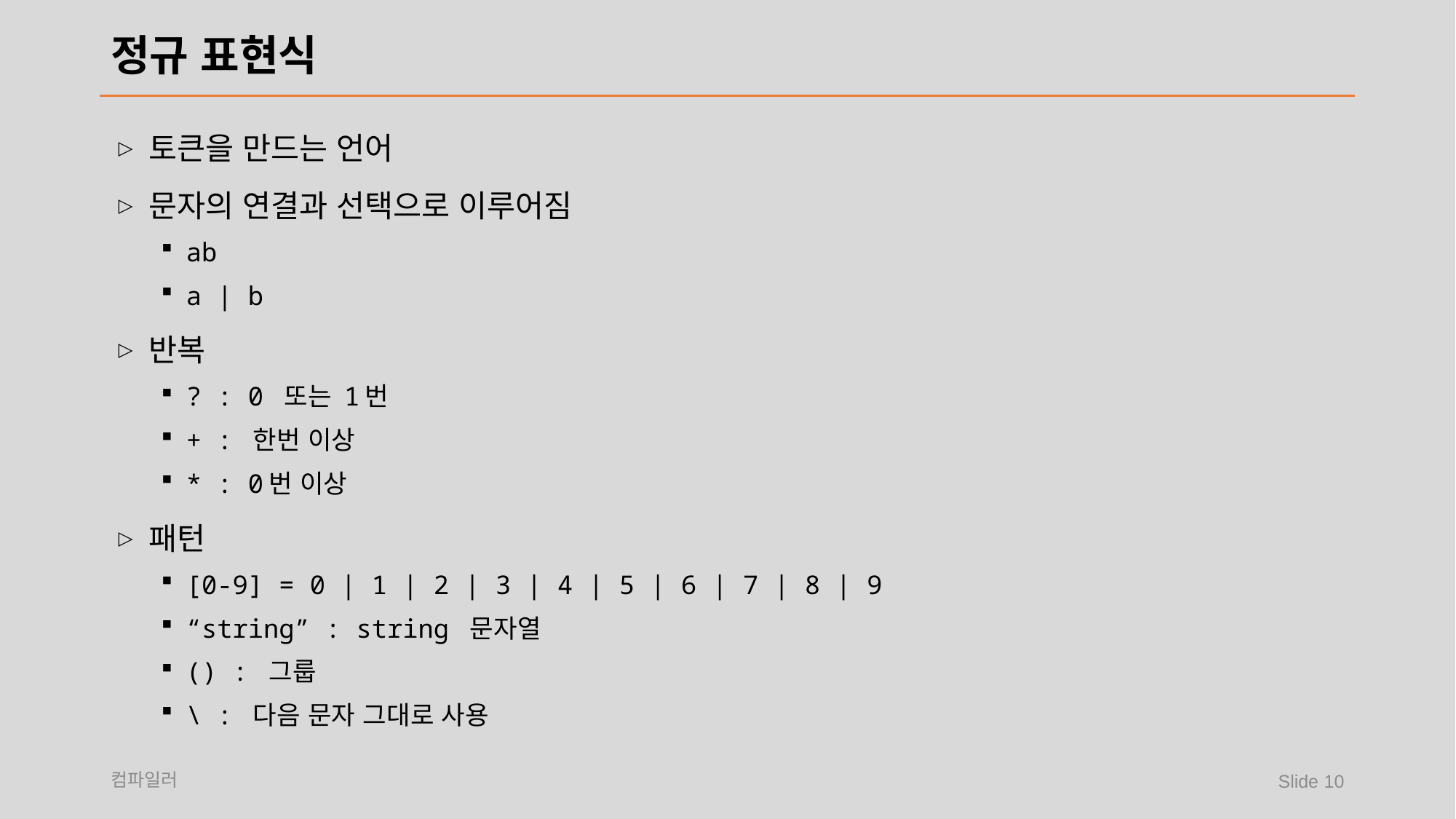

# 정규 표현식
토큰을 만드는 언어
문자의 연결과 선택으로 이루어짐
ab
a | b
반복
? : 0 또는 1번
+ : 한번 이상
* : 0번 이상
패턴
[0-9] = 0 | 1 | 2 | 3 | 4 | 5 | 6 | 7 | 8 | 9
“string” : string 문자열
() : 그룹
\ : 다음 문자 그대로 사용

컴파일러
Slide 10